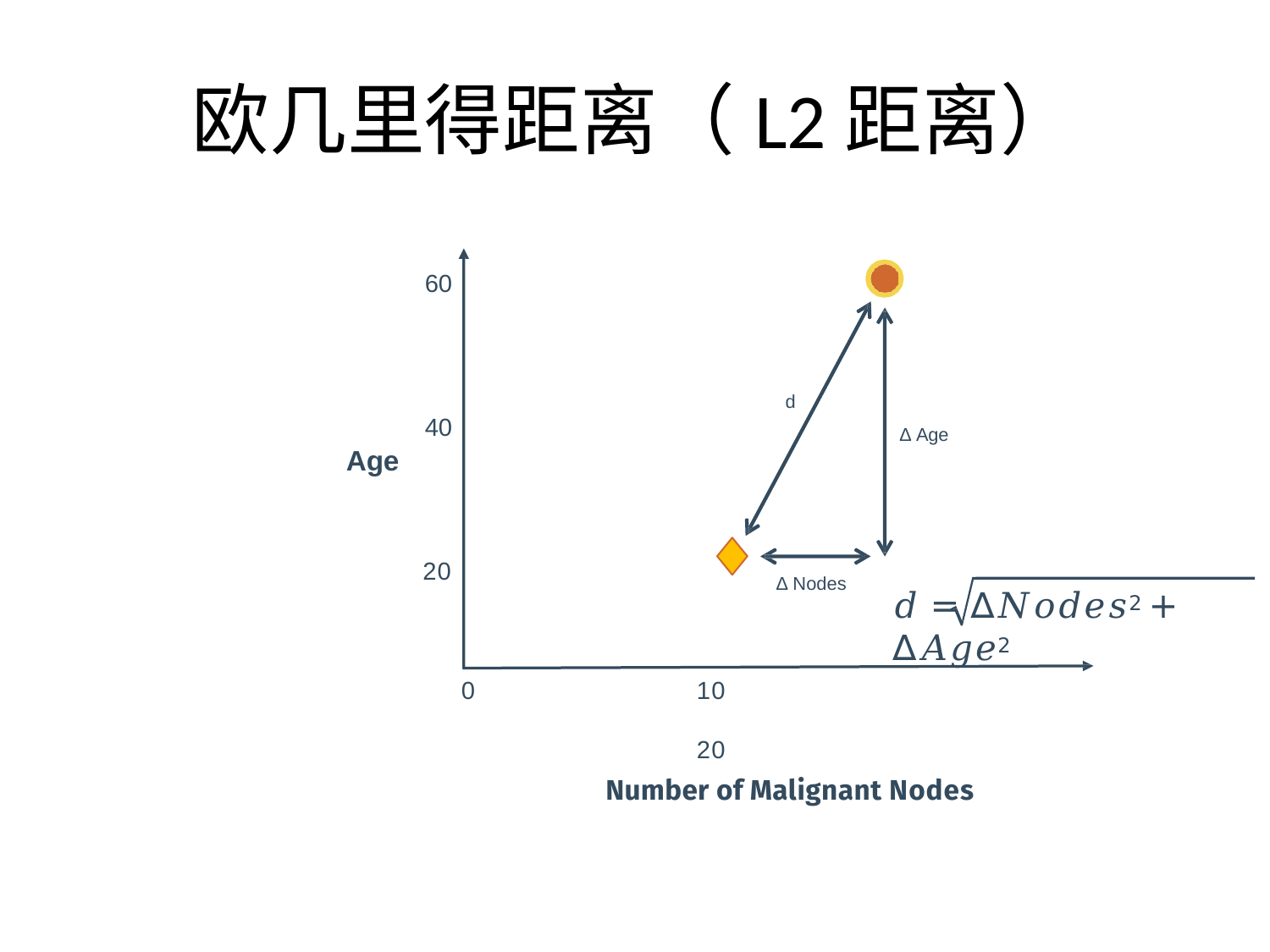

# 欧几里得距离（L2距离）

60

d
40
∆ Age
Age

20
∆ Nodes

𝑑 = ∆𝑁𝑜𝑑𝑒𝑠2 + ∆𝐴𝑔𝑒2

10	20
Number of Malignant Nodes
0